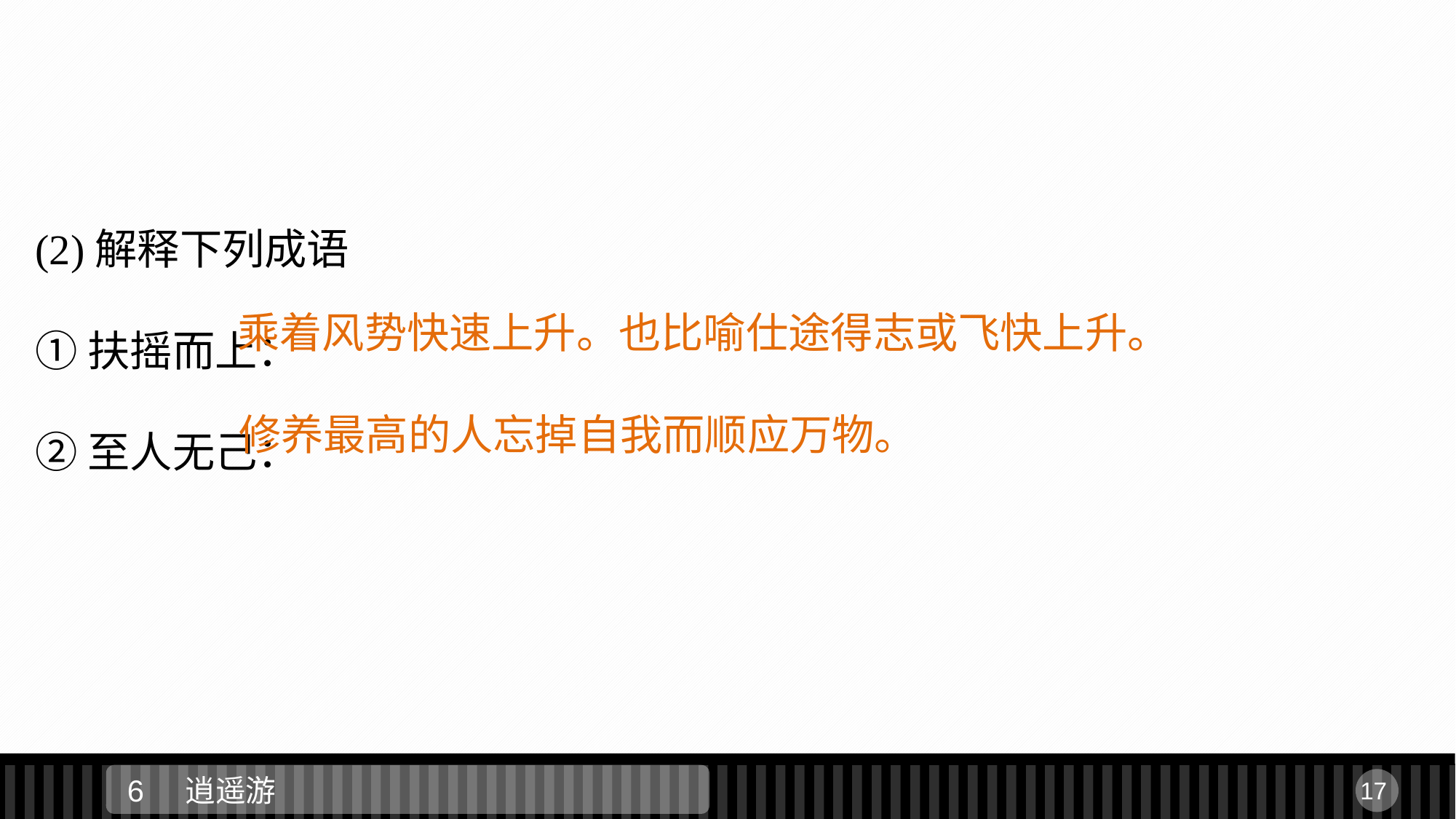

(2)解释下列成语
①扶摇而上：
②至人无己：
                        乘着风势快速上升。也比喻仕途得志或飞快上升。
                        修养最高的人忘掉自我而顺应万物。